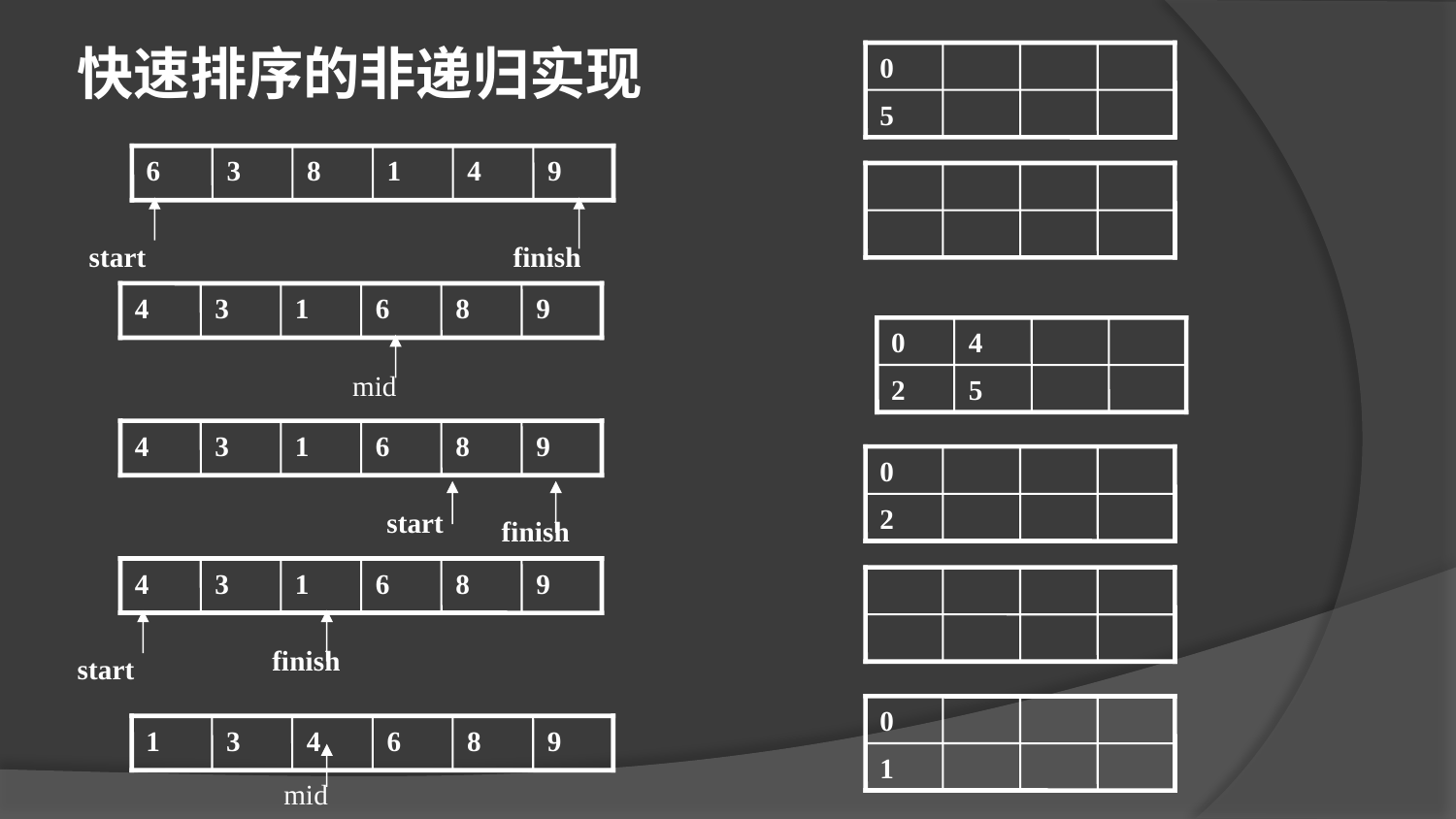

快速排序的非递归实现
0

5

6

3

8

1

4

9

start
finish
4

3

1

6

8

9

mid
0

4

2

5

4

3

1

6

8

9

start
finish
0

2

4

3

1

6

8

9

start
finish

0

1

1

3

4

6

8

9

mid